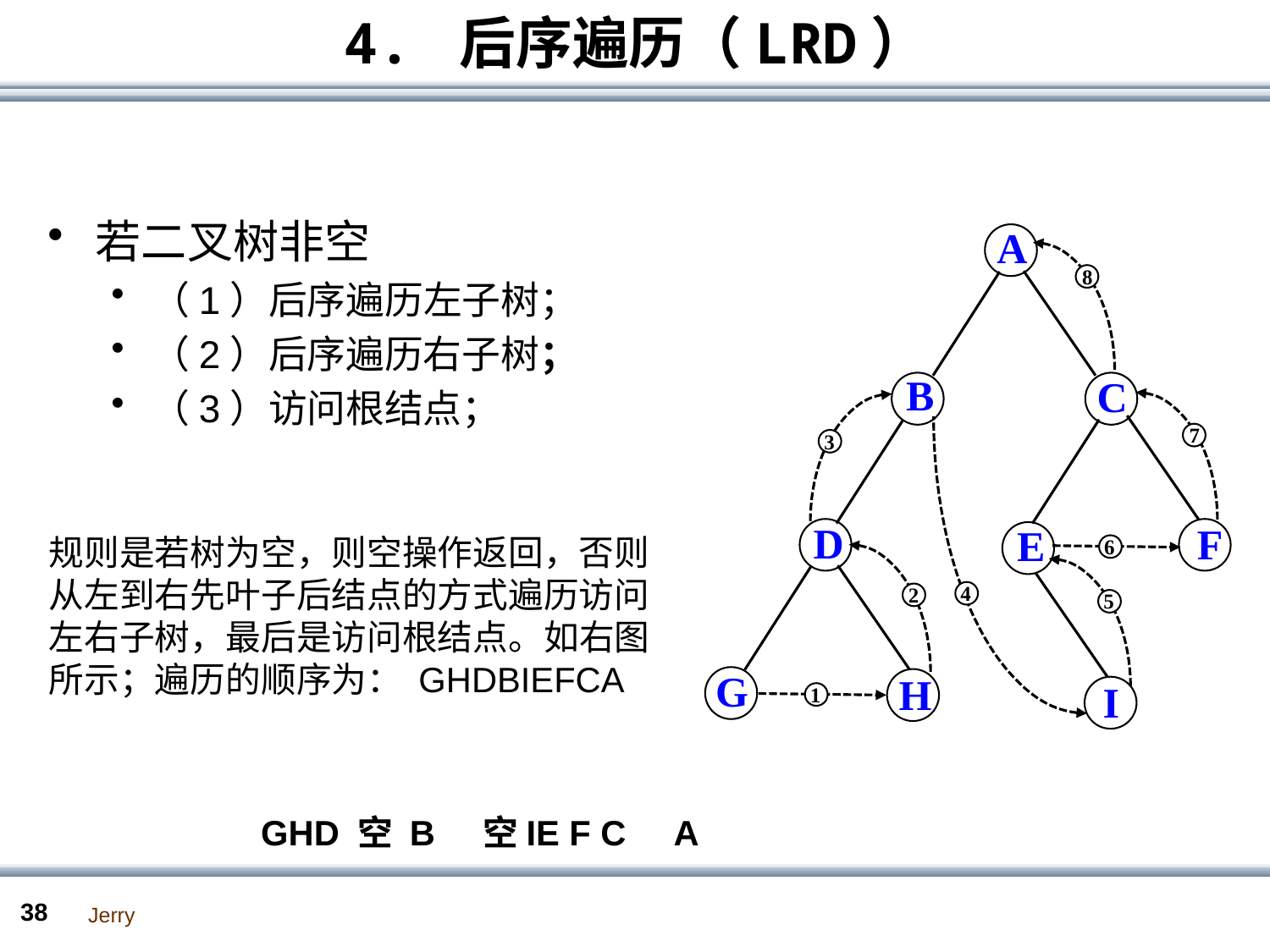

# 4. 后序遍历（LRD）

若二叉树非空
（1）后序遍历左子树；
（2）后序遍历右子树；
（3）访问根结点；
A

8

B
C

7
3

D
F
E

规则是若树为空，则空操作返回，否则从左到右先叶子后结点的方式遍历访问左右子树，最后是访问根结点。如右图所示；遍历的顺序为： GHDBIEFCA
6

4
2
5

G
H

I
1

GHD 空 B    空IE F C     A